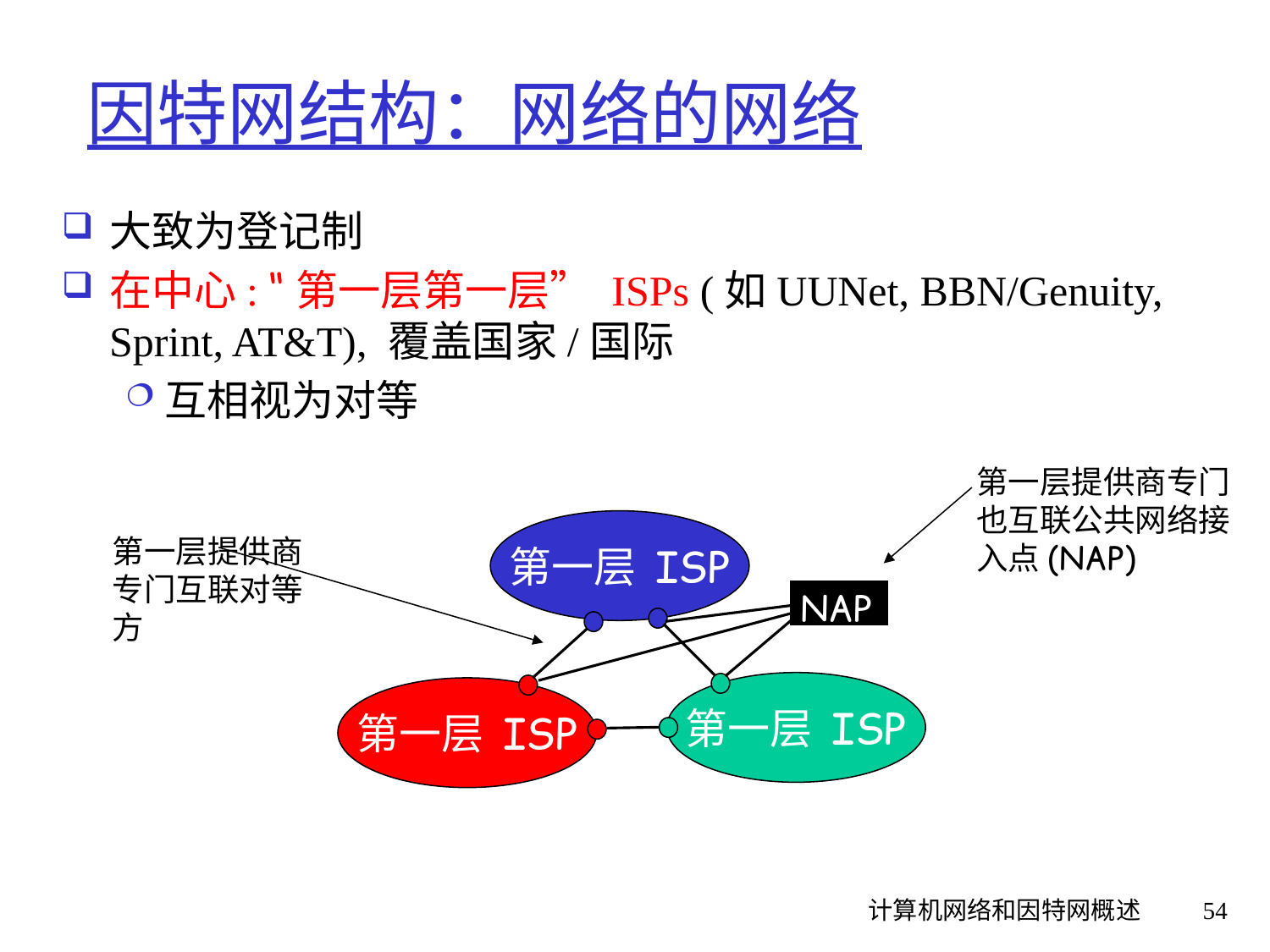

# 因特网结构：网络的网络
大致为登记制
在中心: “第一层第一层” ISPs (如UUNet, BBN/Genuity, Sprint, AT&T), 覆盖国家/国际
互相视为对等
第一层提供商专门也互联公共网络接入点(NAP)

NAP

第一层 ISP
第一层提供商专门互联对等方

第一层 ISP
第一层 ISP
计算机网络和因特网概述
54